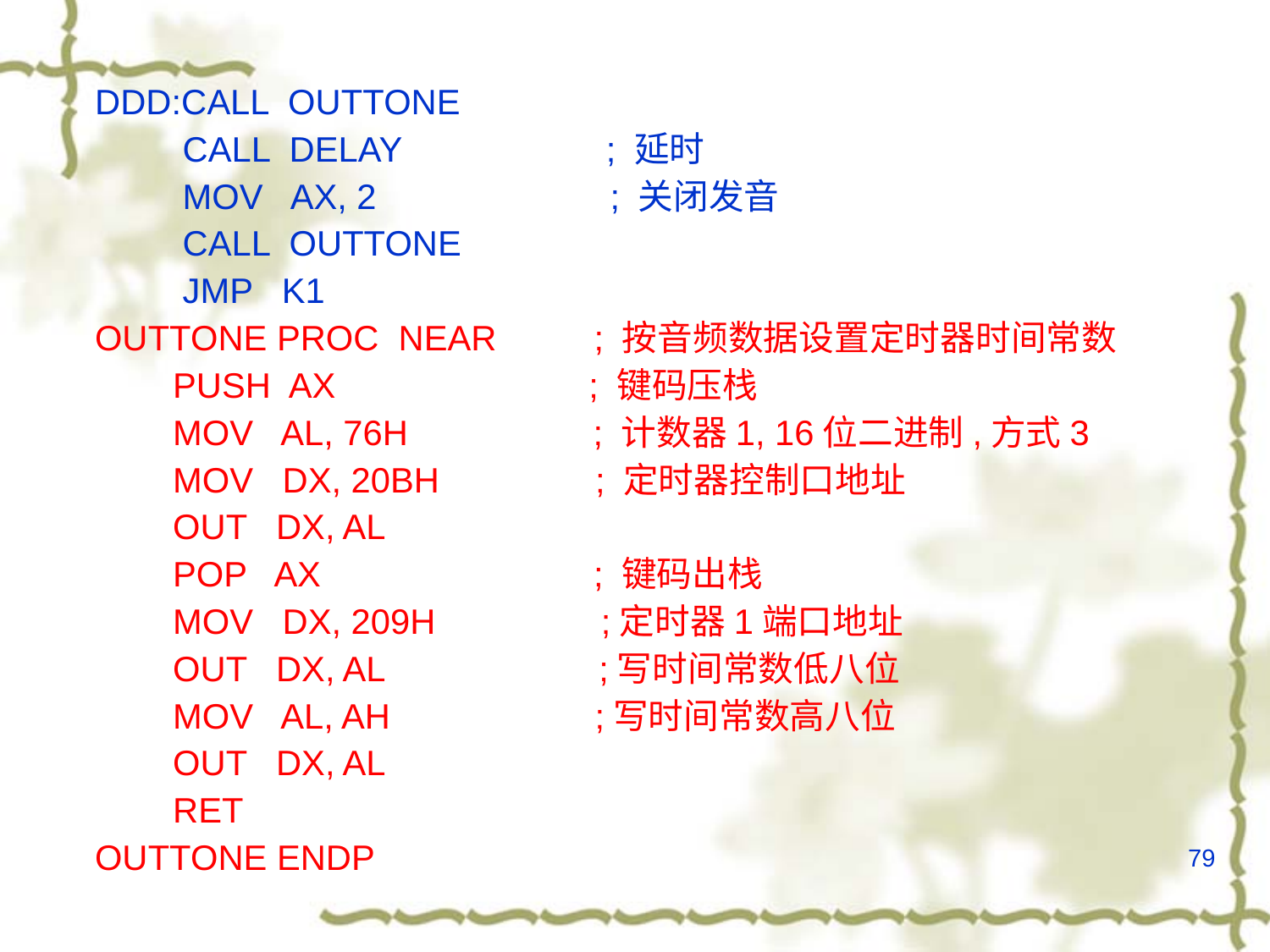

DDD:CALL  OUTTONE
         CALL  DELAY                     ; 延时
         MOV   AX, 2                        ; 关闭发音
         CALL  OUTTONE
         JMP   K1
OUTTONE PROC  NEAR          ; 按音频数据设置定时器时间常数
        PUSH  AX                          ; 键码压栈
        MOV   AL, 76H                   ; 计数器1, 16位二进制,方式3
        MOV   DX, 20BH                ; 定时器控制口地址
        OUT   DX, AL
        POP   AX                            ; 键码出栈
        MOV   DX, 209H                 ;定时器1端口地址
        OUT   DX, AL                      ;写时间常数低八位
        MOV   AL, AH                     ;写时间常数高八位
        OUT   DX, AL
        RET
OUTTONE ENDP
79